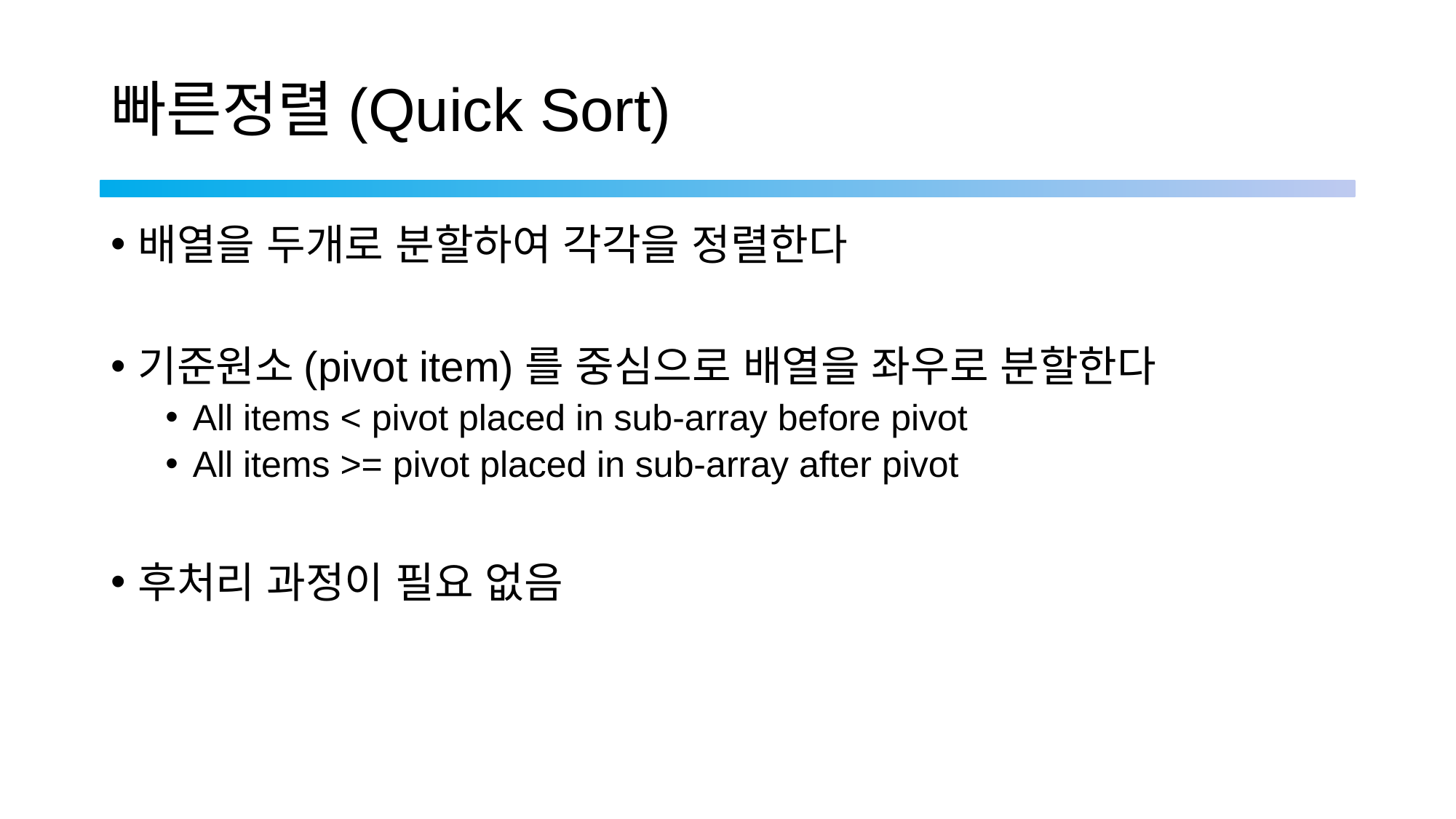

# 빠른정렬(Quick Sort)
배열을 두개로 분할하여 각각을 정렬한다

기준원소(pivot item)를 중심으로 배열을 좌우로 분할한다
All items < pivot placed in sub-array before pivot
All items >= pivot placed in sub-array after pivot

후처리 과정이 필요 없음